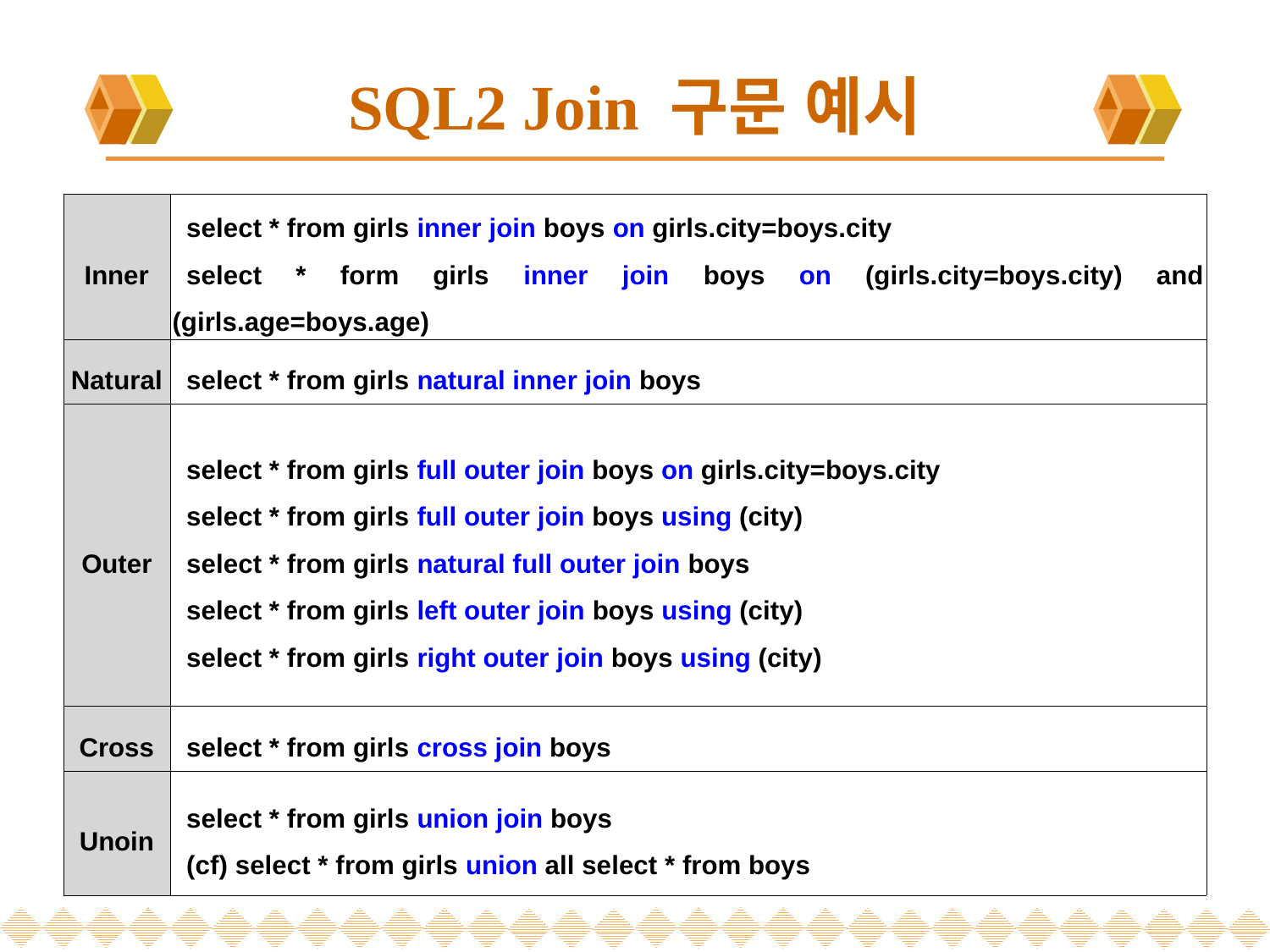

# SQL2 Join 구문 예시
| Inner | select \* from girls inner join boys on girls.city=boys.city select \* form girls inner join boys on (girls.city=boys.city) and (girls.age=boys.age) |
| --- | --- |
| Natural | select \* from girls natural inner join boys |
| Outer | select \* from girls full outer join boys on girls.city=boys.city select \* from girls full outer join boys using (city) select \* from girls natural full outer join boys select \* from girls left outer join boys using (city) select \* from girls right outer join boys using (city) |
| Cross | select \* from girls cross join boys |
| Unoin | select \* from girls union join boys (cf) select \* from girls union all select \* from boys |